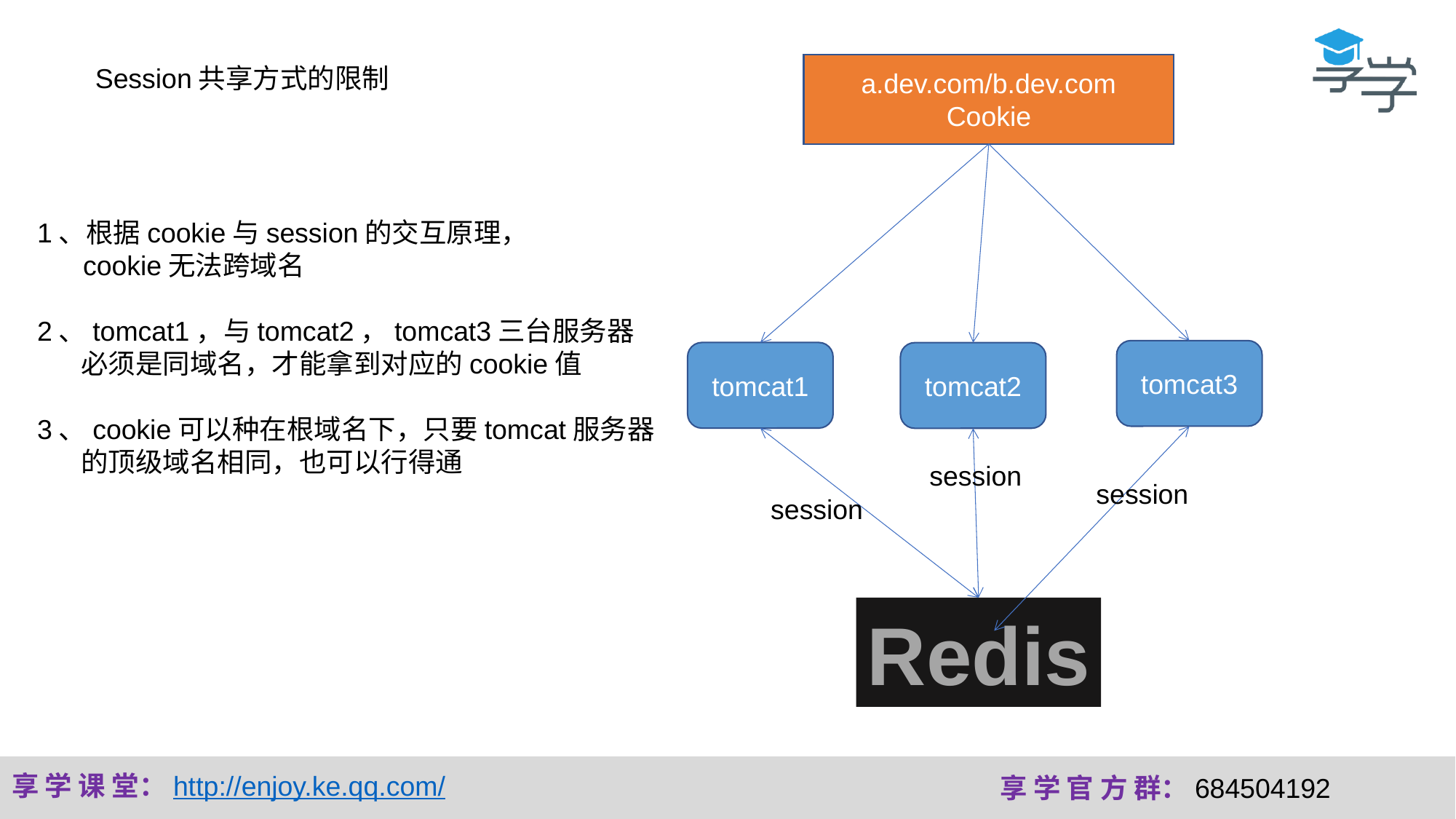

a.dev.com/b.dev.com
Cookie
Session共享方式的限制
1、根据cookie与session的交互原理，
      cookie无法跨域名

2、tomcat1，与tomcat2，tomcat3三台服务器
      必须是同域名，才能拿到对应的cookie值

3、cookie可以种在根域名下，只要tomcat服务器
      的顶级域名相同，也可以行得通
tomcat3
tomcat1
tomcat2
session
session
session
Redis